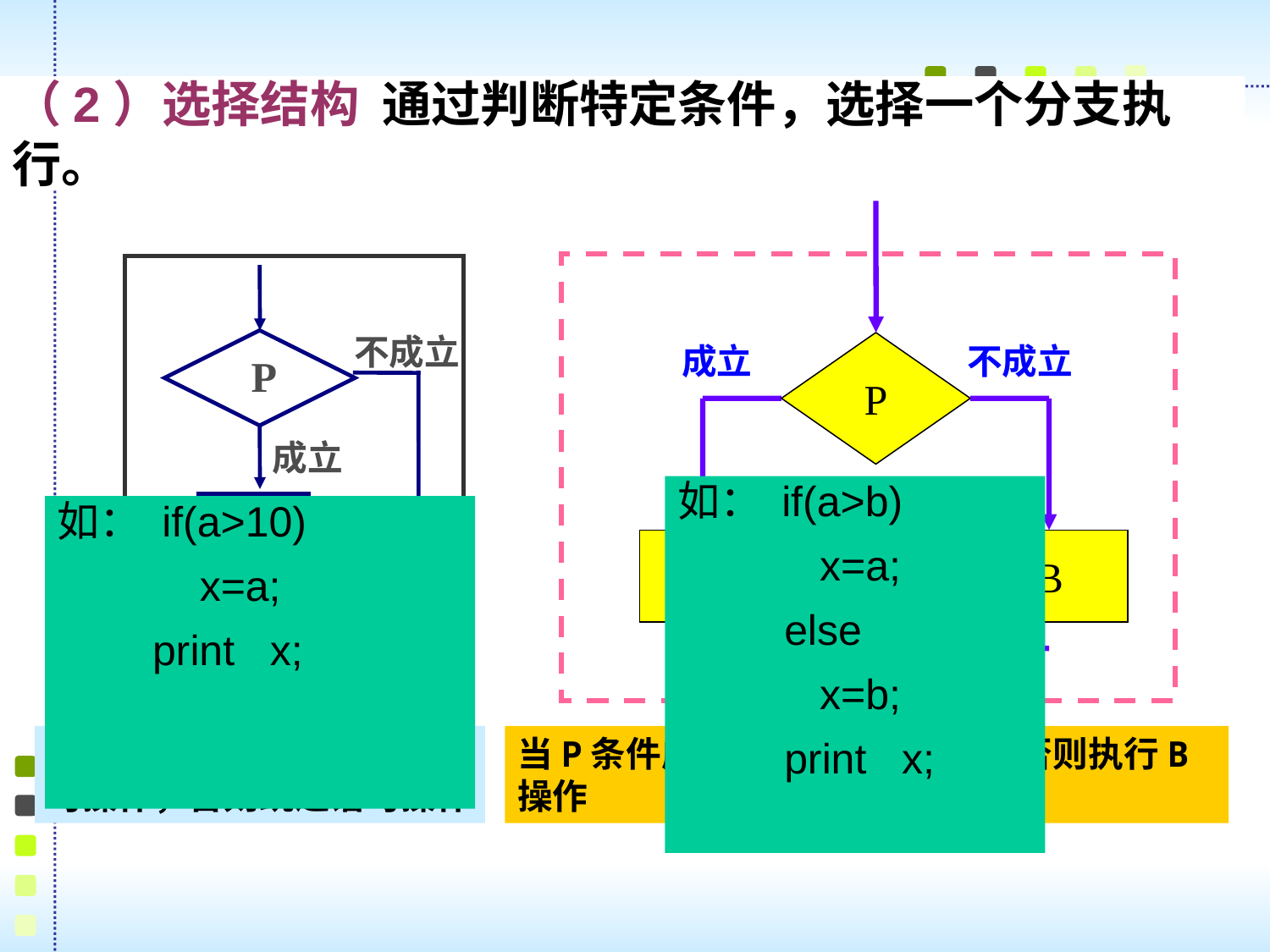

（2）选择结构  通过判断特定条件，选择一个分支执行。

  成立
P
不成立

A
B

不成立

   P

成立
语句

如： if(a>b)
            x=a;
         else
            x=b;
         print   x;

如： if(a>10)
            x=a;
        print   x;

当P条件成立时，执行语句操作，否则跳过语句操作
当P条件成立时，执行A操作，否则执行B操作